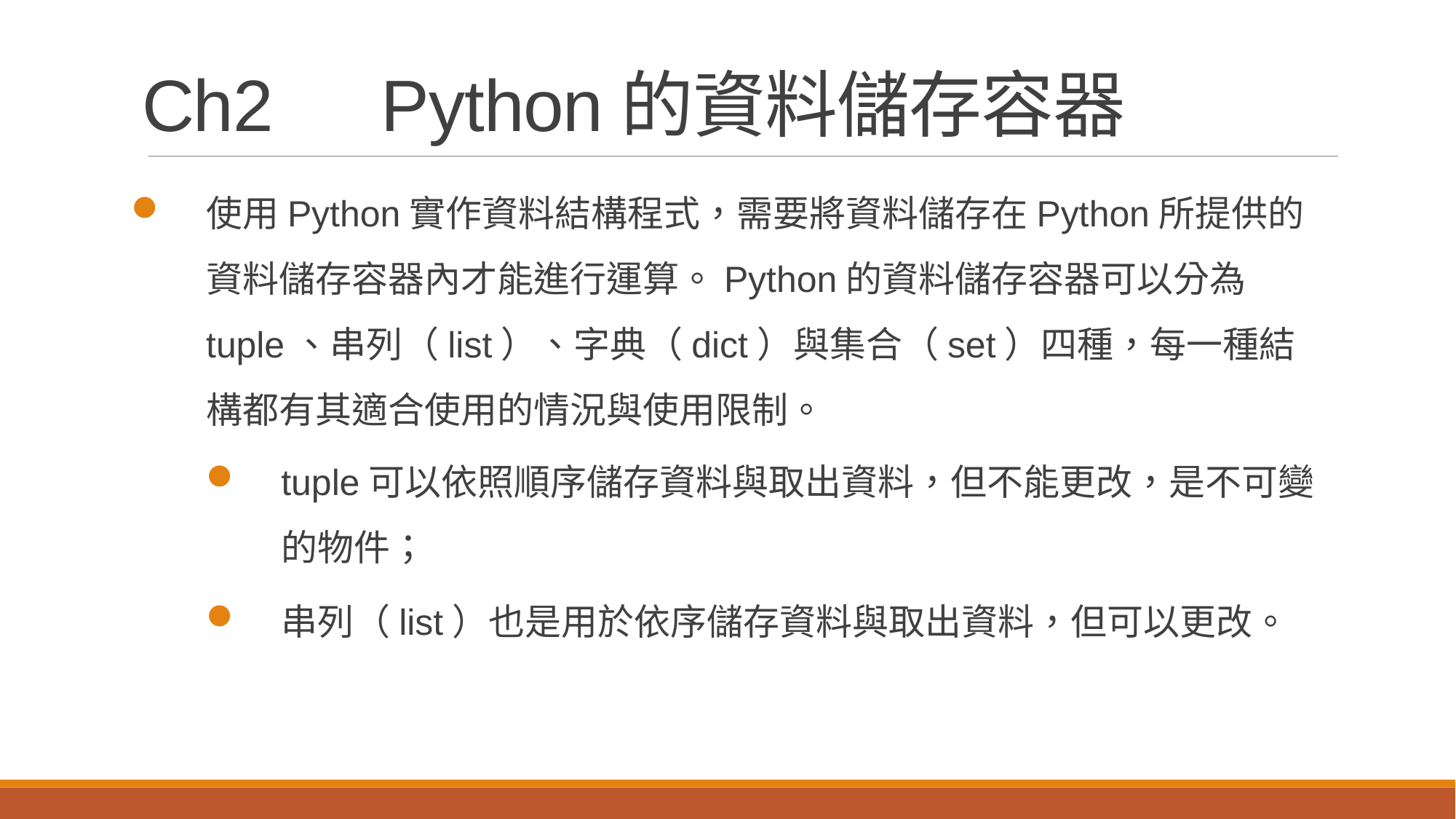

# Ch2　Python的資料儲存容器
使用Python實作資料結構程式，需要將資料儲存在Python所提供的資料儲存容器內才能進行運算。Python的資料儲存容器可以分為tuple、串列（list）、字典（dict）與集合（set）四種，每一種結構都有其適合使用的情況與使用限制。
tuple可以依照順序儲存資料與取出資料，但不能更改，是不可變的物件；
串列（list）也是用於依序儲存資料與取出資料，但可以更改。